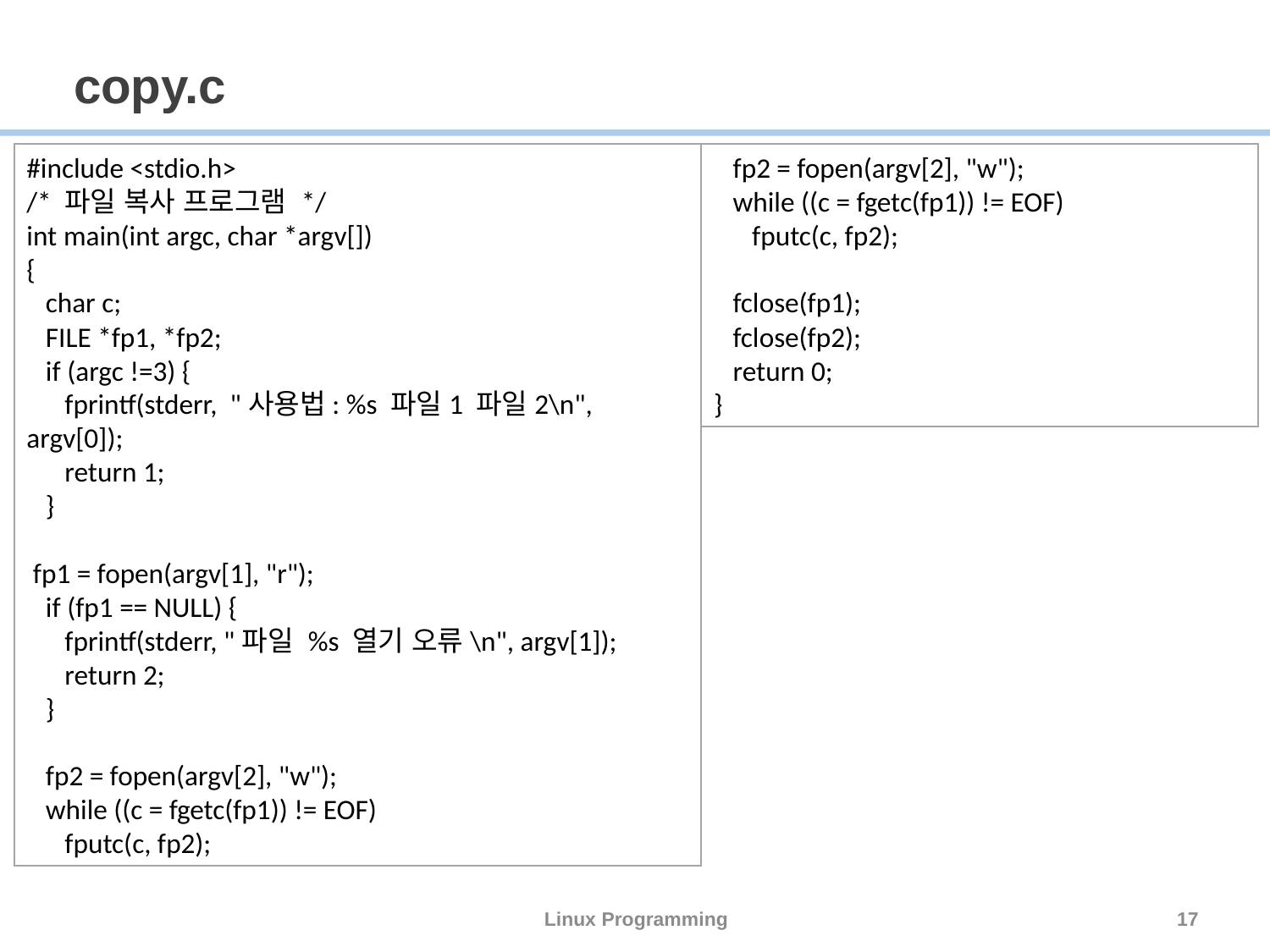

# copy.c
#include <stdio.h>
/* 파일 복사 프로그램 */
int main(int argc, char *argv[])
{
   char c;
   FILE *fp1, *fp2;
   if (argc !=3) {
      fprintf(stderr,  "사용법: %s 파일1 파일2\n", argv[0]);
      return 1;
   }

 fp1 = fopen(argv[1], "r");
   if (fp1 == NULL) {
      fprintf(stderr, "파일 %s 열기 오류\n", argv[1]);
      return 2;
   }

   fp2 = fopen(argv[2], "w");
   while ((c = fgetc(fp1)) != EOF)
      fputc(c, fp2);
   fp2 = fopen(argv[2], "w");
   while ((c = fgetc(fp1)) != EOF)
      fputc(c, fp2);

   fclose(fp1);
   fclose(fp2);
   return 0;
}
Linux Programming
17